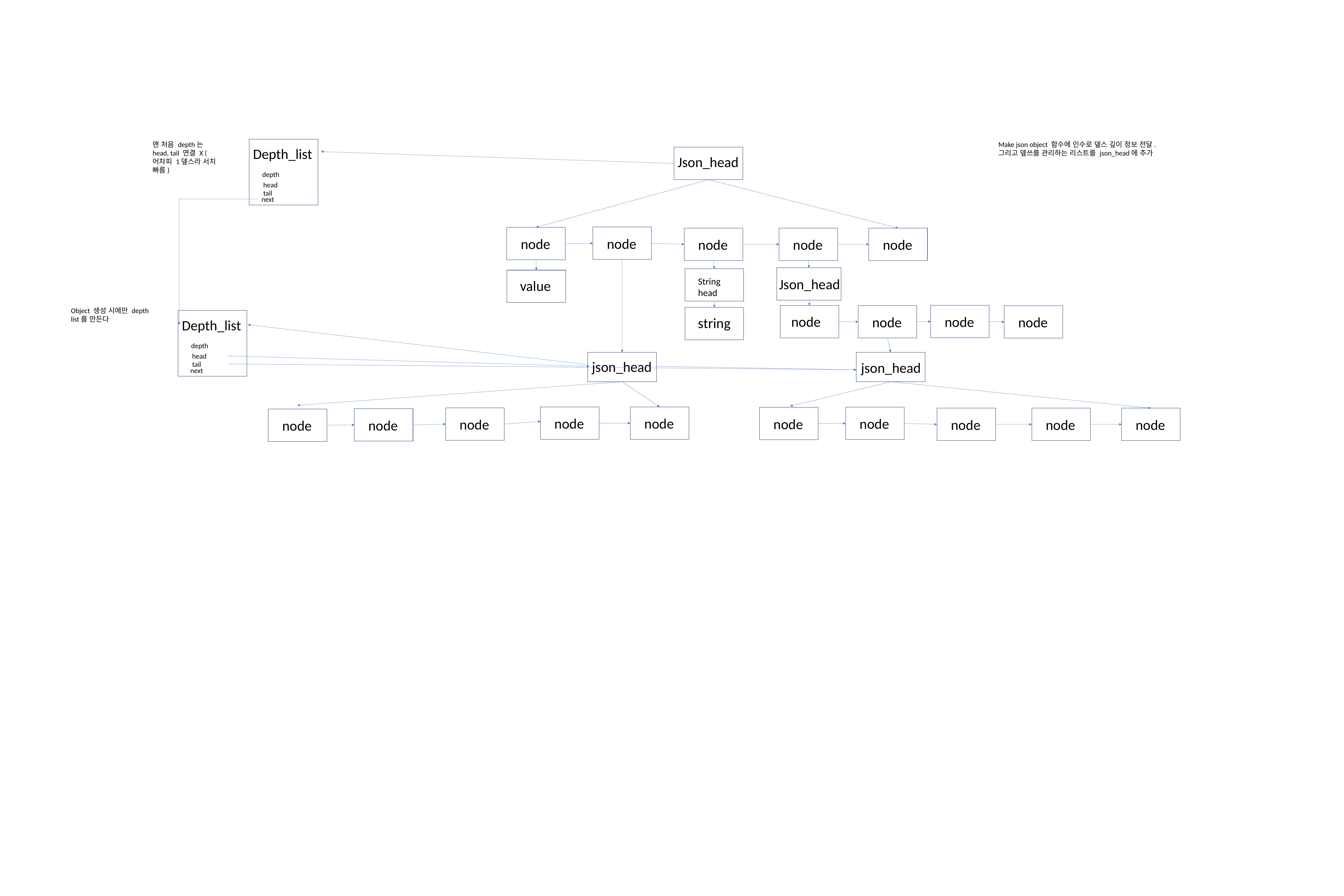

맨 처음 depth는 head, tail 연결 X (어차피 1뎊스라 서치 빠름)
Make json object 함수에 인수로 뎊스 깊이 정보 전달.
그리고 뎊쓰를 관리하는 리스트를 json_head에 추가

Depth_list

Json_head
depth
head
tail
next

node
node
node
node
node

Json_head
String head
value
Object 생성 시에만 depth list를 만든다

node
node
node
node
string
Depth_list
depth
head

json_head
json_head
tail
next

node
node
node
node
node
node
node
node
node
node